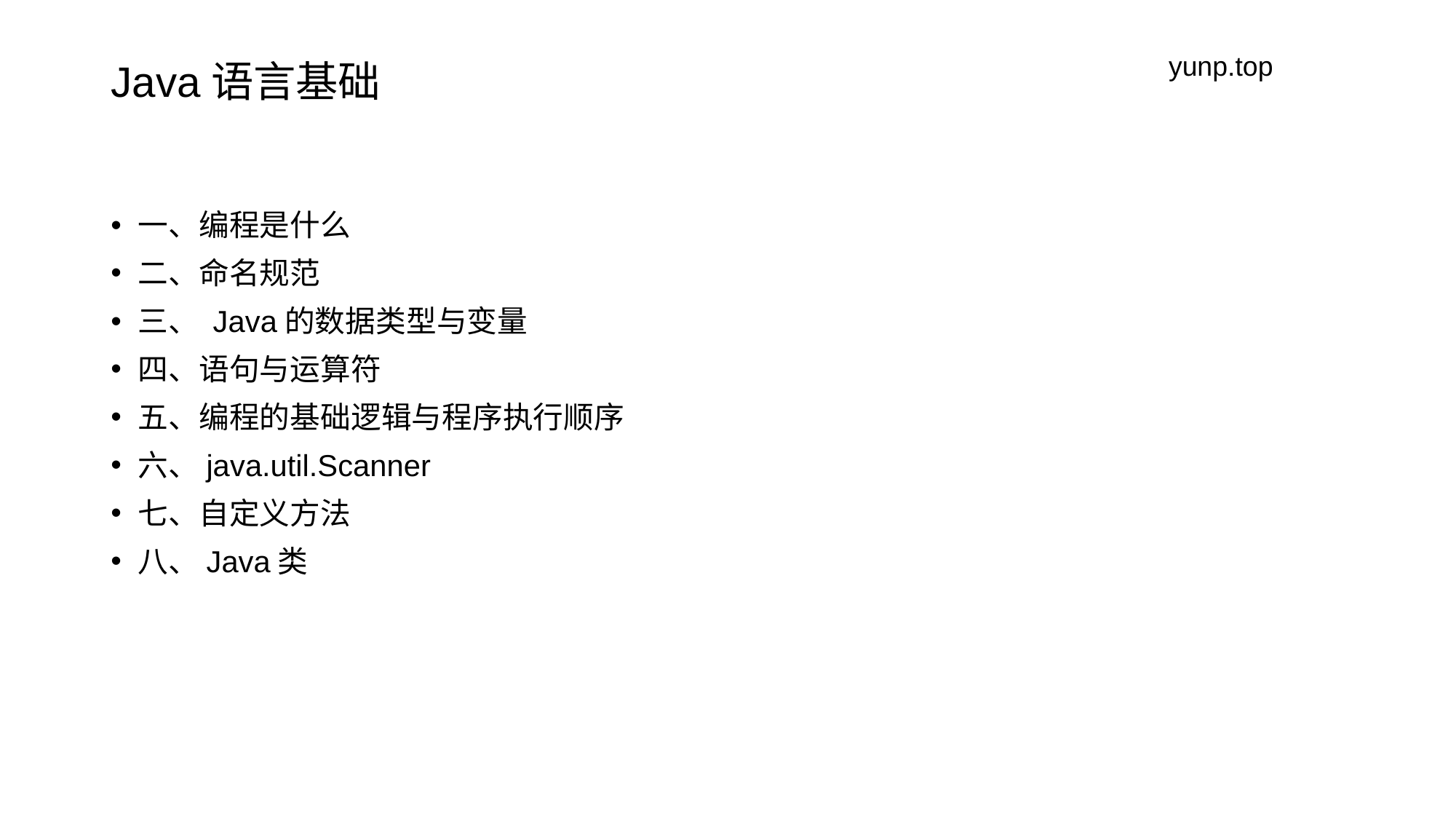

# Java语言基础
yunp.top

一、编程是什么
二、命名规范
三、 Java的数据类型与变量
四、语句与运算符
五、编程的基础逻辑与程序执行顺序
六、java.util.Scanner
七、自定义方法
八、Java类